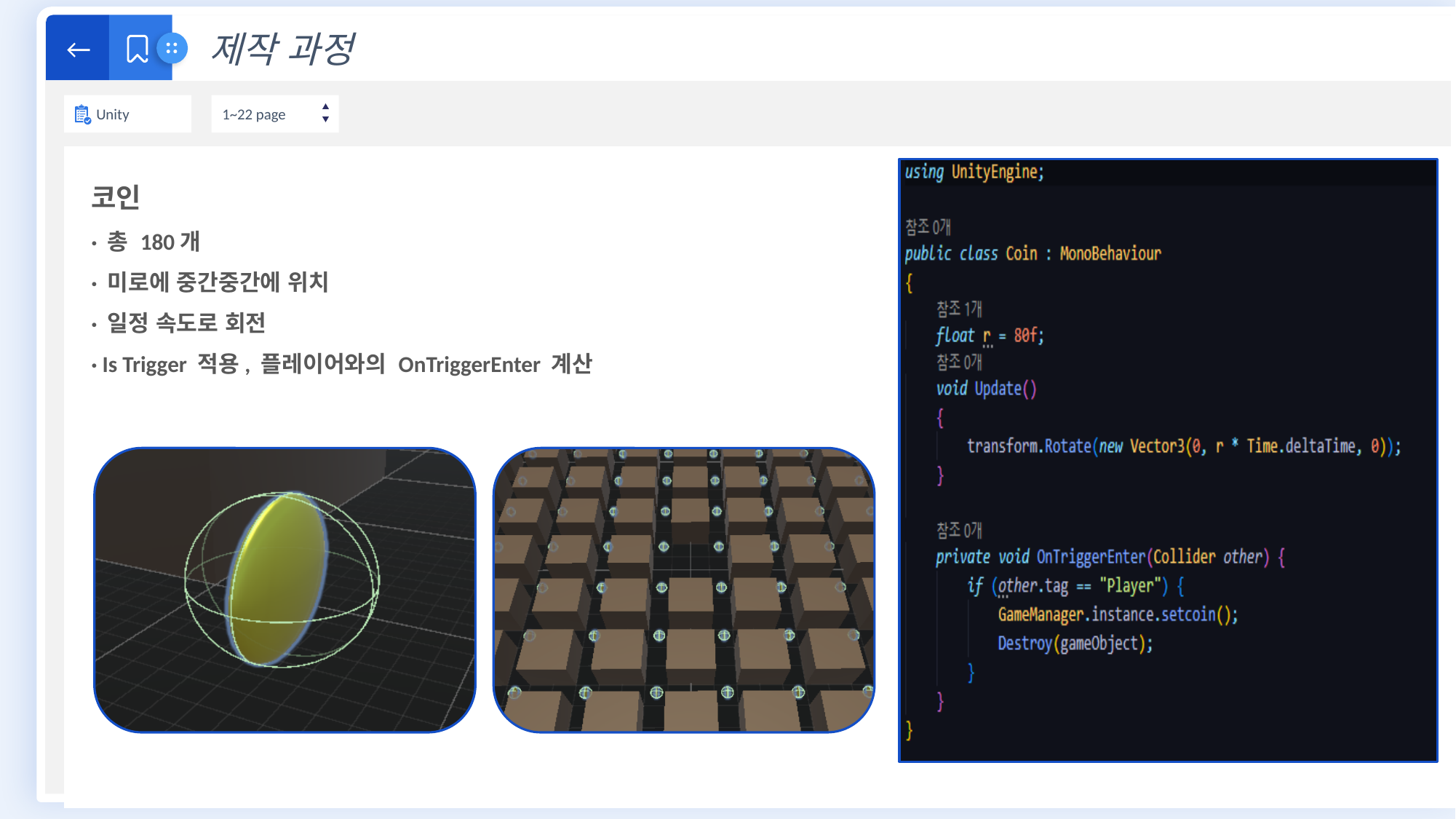

←

제작 과정
Unity
1~22 page

코인
· 총 180개
· 미로에 중간중간에 위치
· 일정 속도로 회전
· Is Trigger 적용, 플레이어와의 OnTriggerEnter 계산